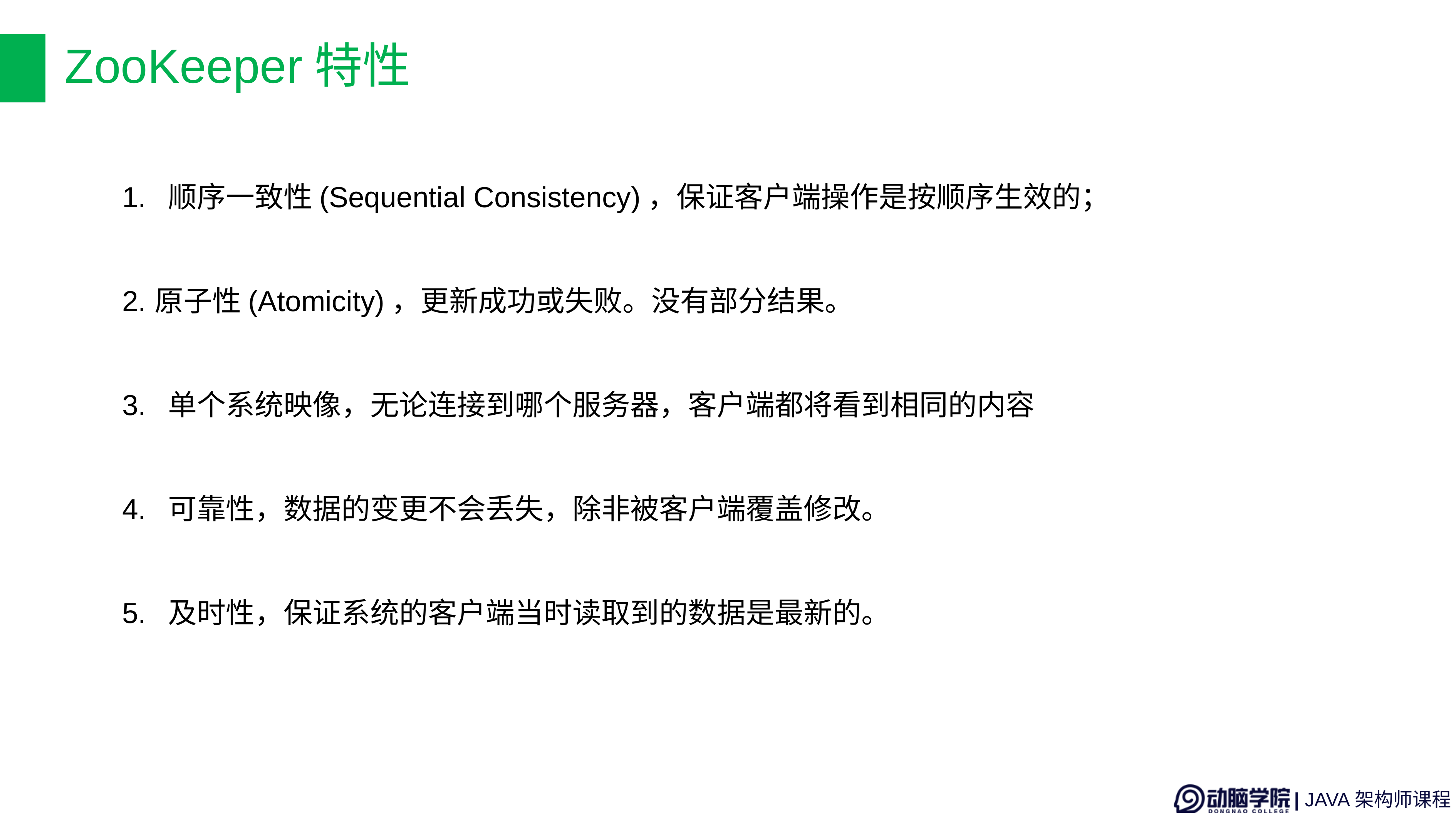

# ZooKeeper特性
 顺序一致性(Sequential Consistency)，保证客户端操作是按顺序生效的；

原子性(Atomicity)，更新成功或失败。没有部分结果。

 单个系统映像，无论连接到哪个服务器，客户端都将看到相同的内容

 可靠性，数据的变更不会丢失，除非被客户端覆盖修改。

 及时性，保证系统的客户端当时读取到的数据是最新的。